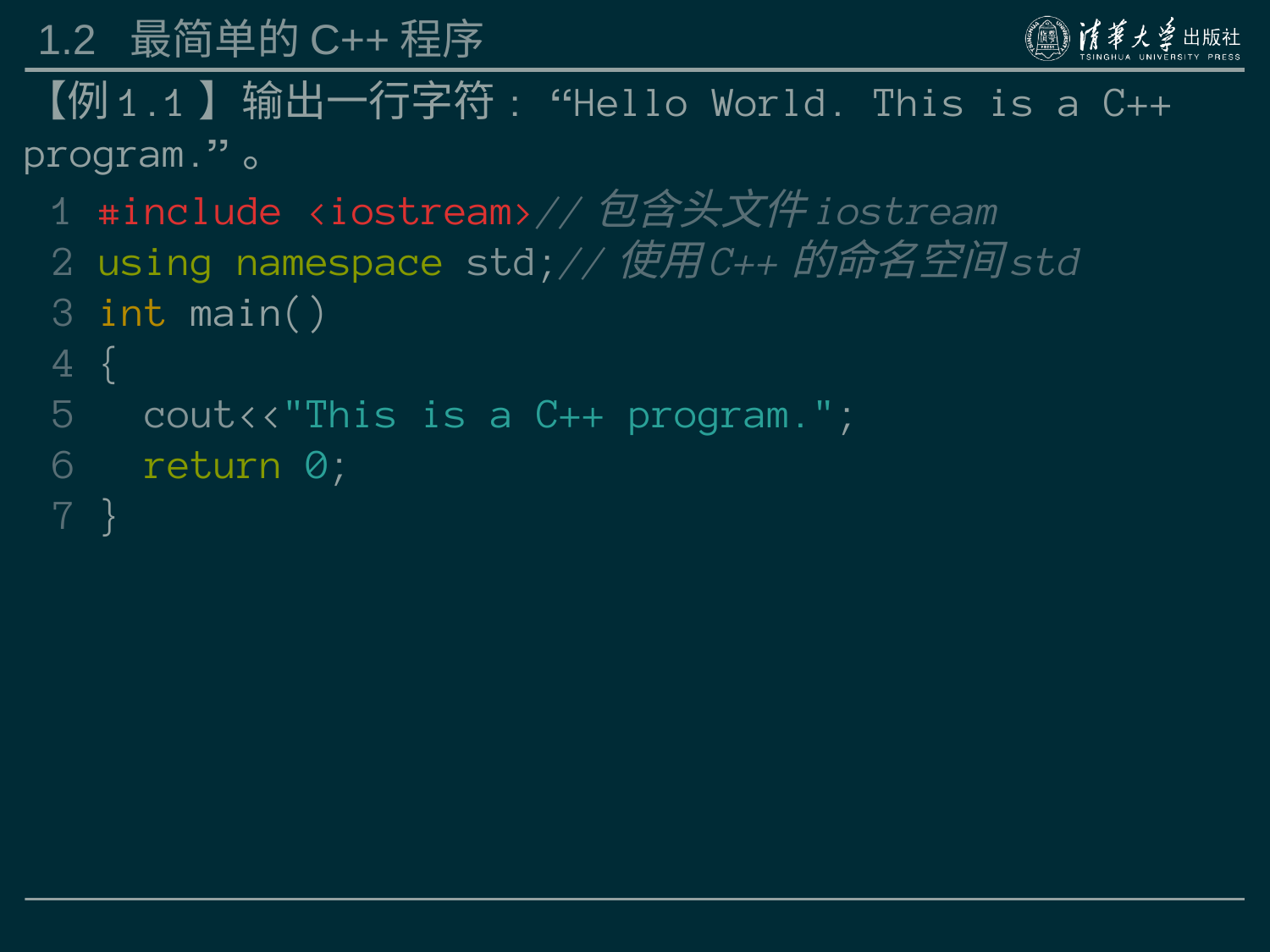

# 1.2  最简单的C++程序
【例1.1】输出一行字符: “Hello World. This is a C++ program.”。
 1 #include <iostream>//包含头文件iostream
 2 using namespace std;//使用C++的命名空间std
 3 int main()
 4 {
 5   cout<<"This is a C++ program.";
 6   return 0;
 7 }